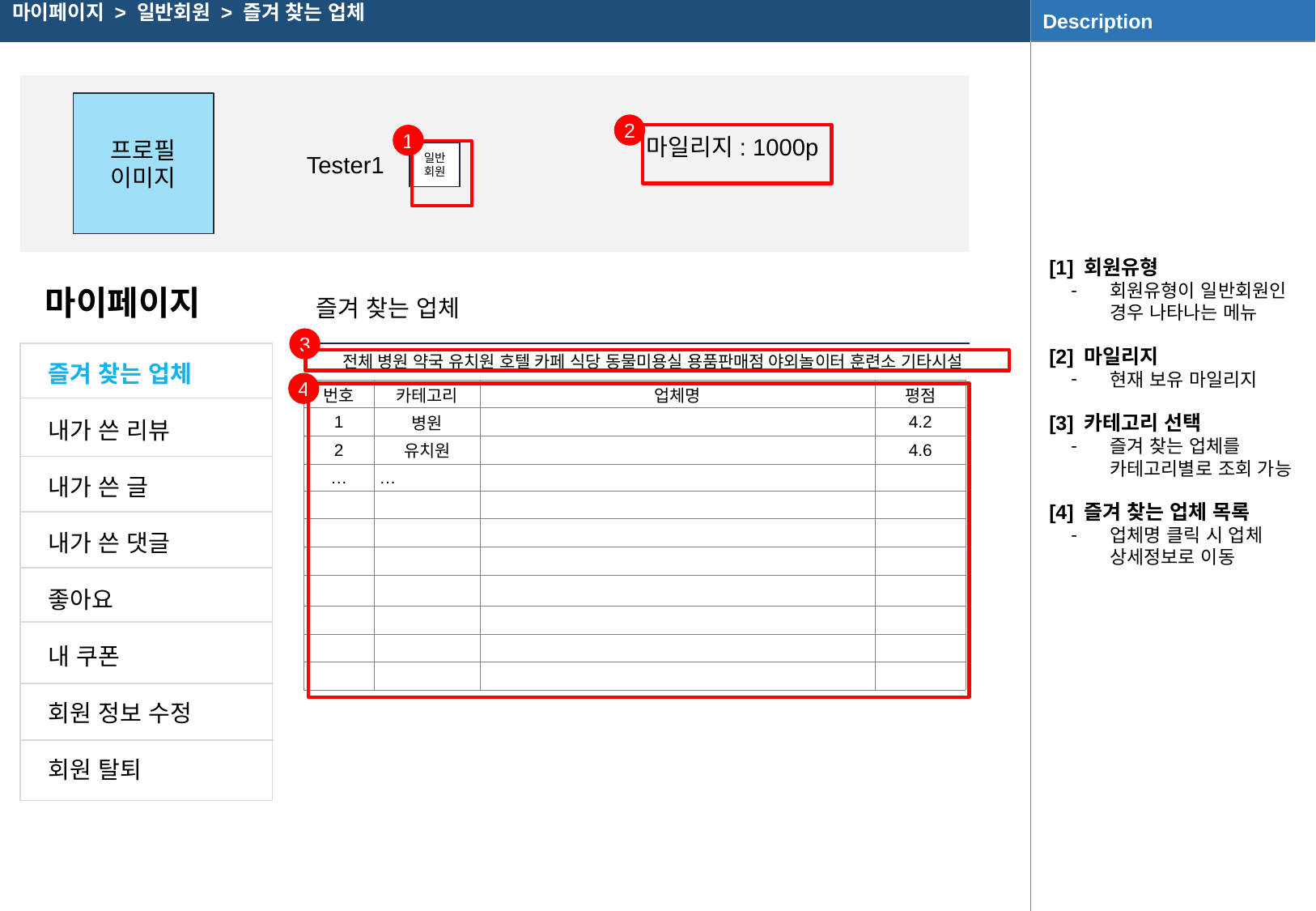

마이페이지 > 일반회원 > 즐겨 찾는 업체

프로필
이미지
2
마일리지: 1000p
1

Tester1

일반회원
[1] 회원유형
회원유형이 일반회원인 경우 나타나는 메뉴

[2] 마일리지
현재 보유 마일리지

[3] 카테고리 선택
즐겨 찾는 업체를 카테고리별로 조회 가능

[4] 즐겨 찾는 업체 목록
업체명 클릭 시 업체 상세정보로 이동

마이페이지
즐겨 찾는 업체
3
전체 병원 약국 유치원 호텔 카페 식당 동물미용실 용품판매점 야외놀이터 훈련소 기타시설

즐겨 찾는 업체

내가 쓴 리뷰

내가 쓴 글

내가 쓴 댓글

좋아요

내 쿠폰

회원 정보 수정

회원 탈퇴

4
| 번호 | 카테고리 | 업체명 | 평점 |
| --- | --- | --- | --- |
| 1 | 병원 |  | 4.2 |
| 2 | 유치원 |  | 4.6 |
| … | … |  |  |
|  |  |  |  |
|  |  |  |  |
|  |  |  |  |
|  |  |  |  |
|  |  |  |  |
|  |  |  |  |
|  |  |  |  |